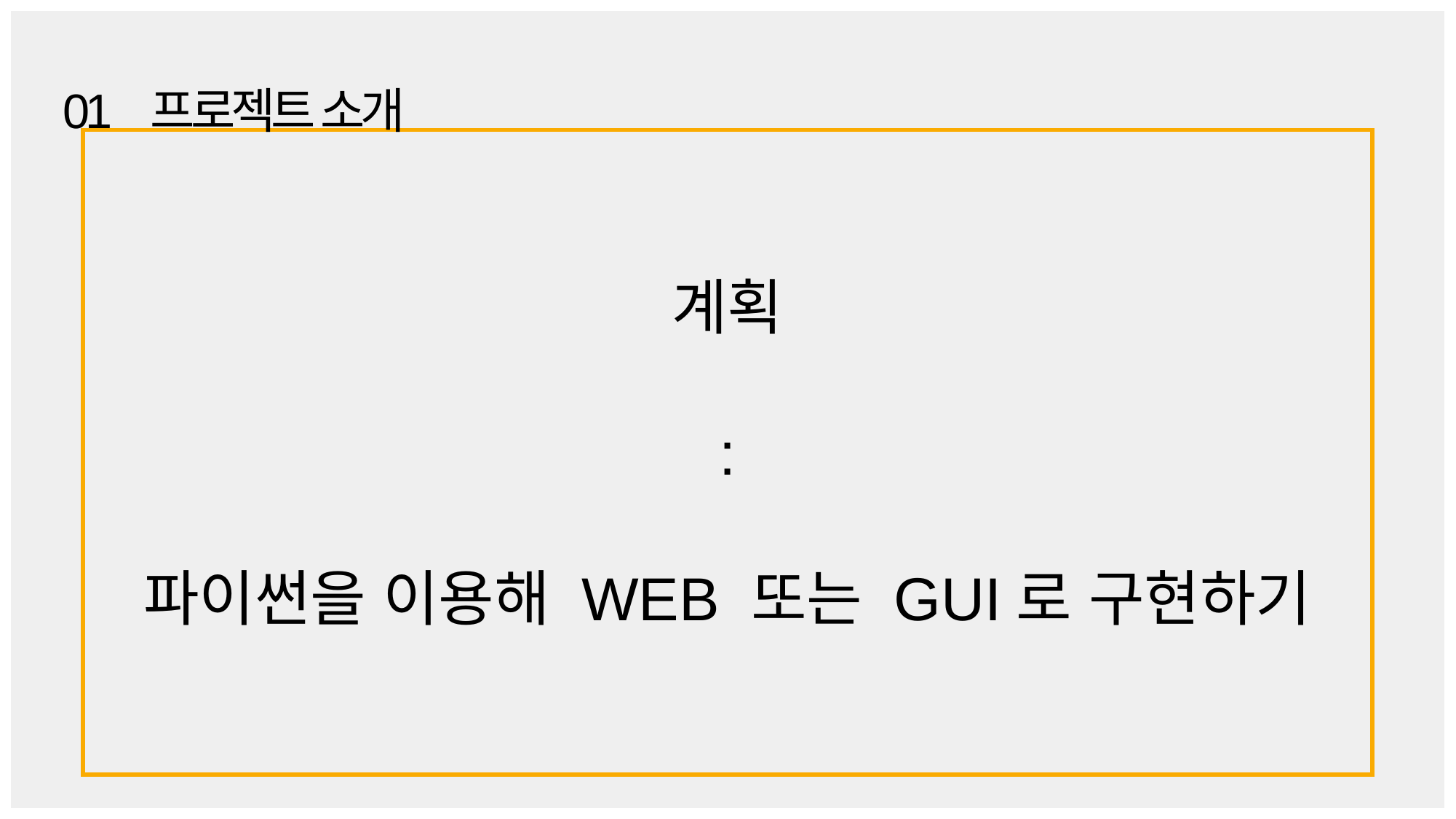

01   프로젝트 소개

계획

:

파이썬을 이용해 WEB 또는 GUI로 구현하기